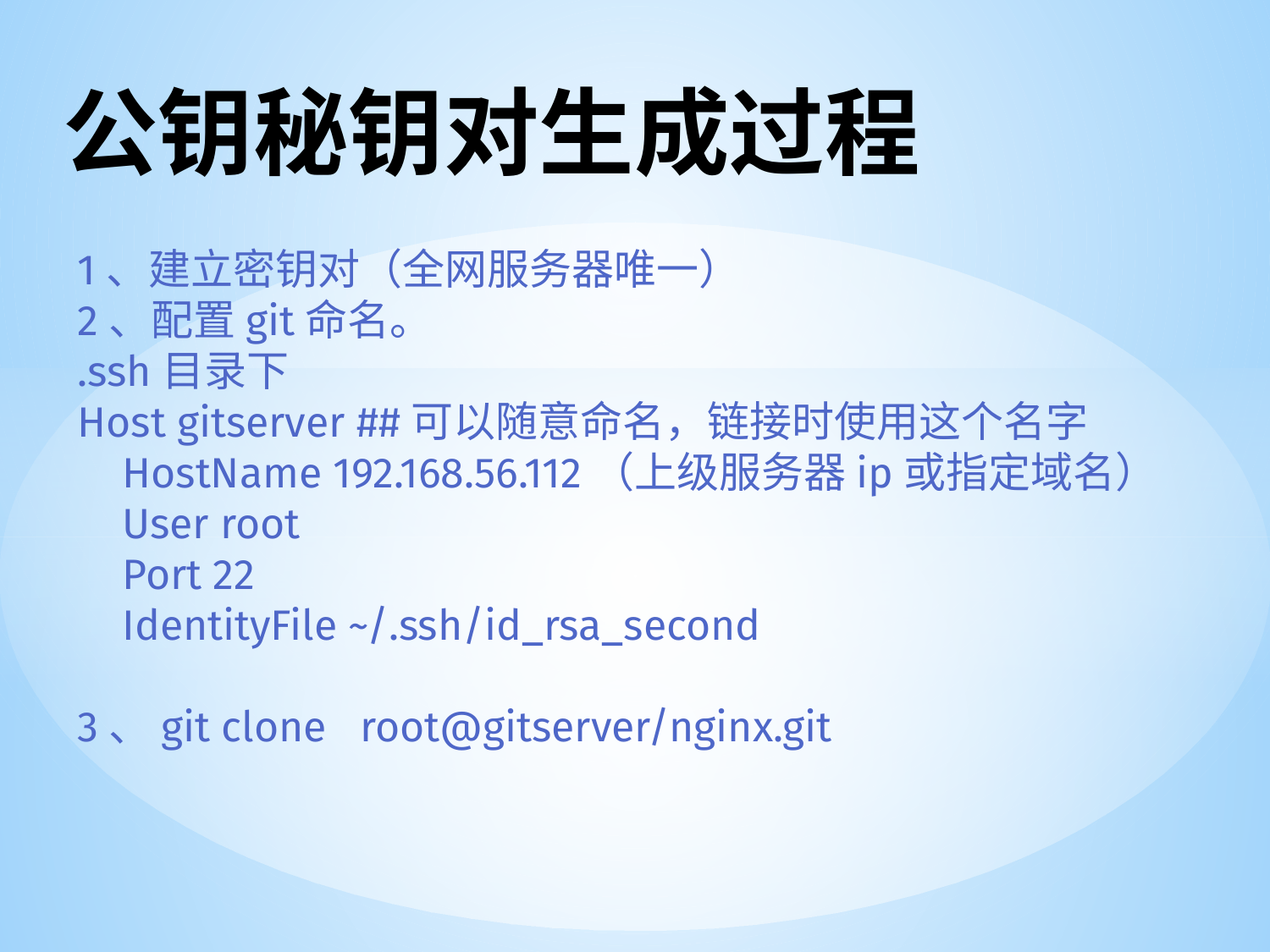

# 公钥秘钥对生成过程
1、建立密钥对（全网服务器唯一）
2、配置git命名。
.ssh目录下
Host gitserver ##可以随意命名，链接时使用这个名字
    HostName 192.168.56.112（上级服务器ip或指定域名）
    User root
    Port 22
    IdentityFile ~/.ssh/id_rsa_second

3、git clone   root@gitserver/nginx.git